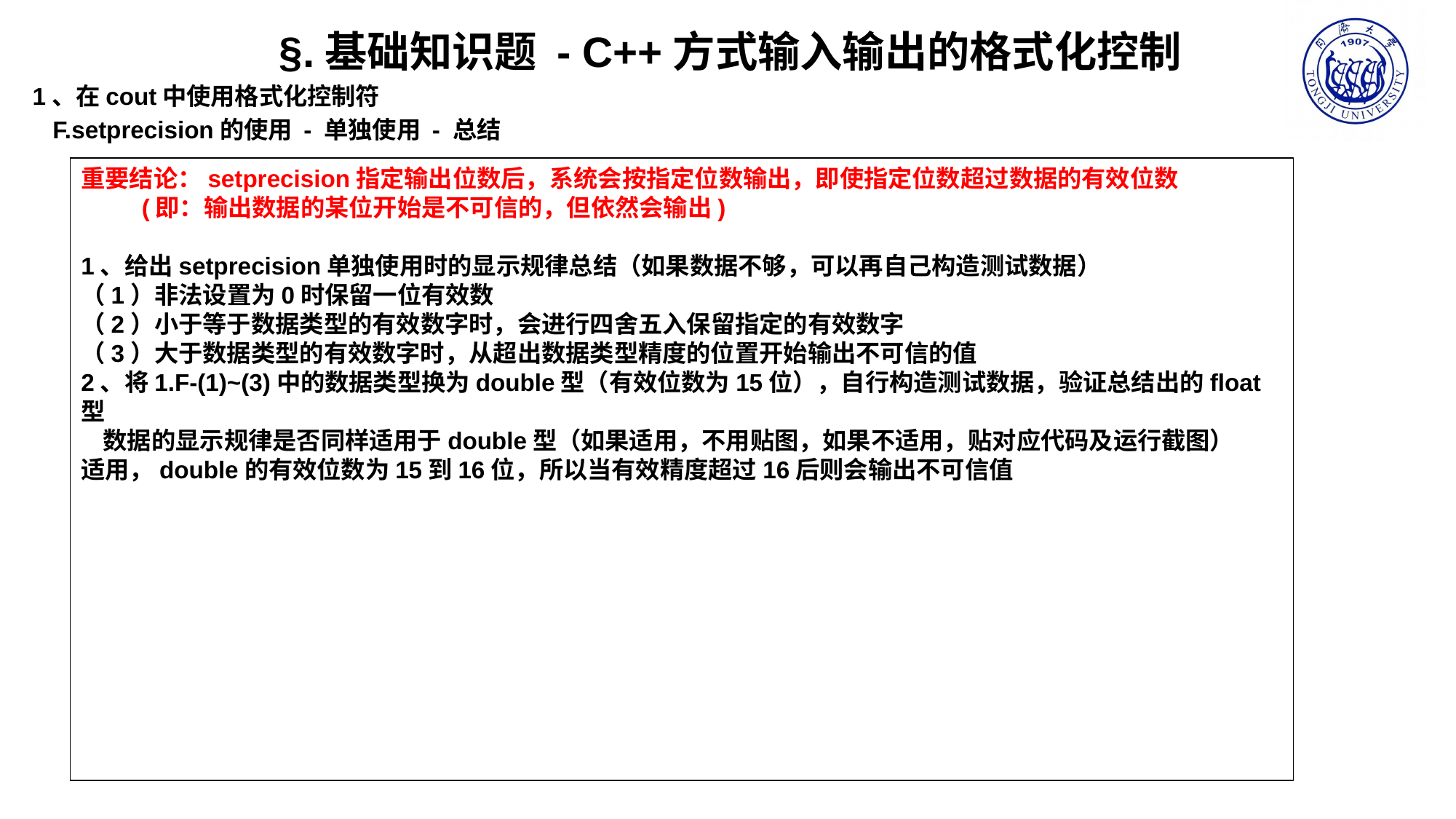

§.基础知识题 - C++方式输入输出的格式化控制
1、在cout中使用格式化控制符
   F.setprecision的使用 - 单独使用 - 总结
重要结论：setprecision指定输出位数后，系统会按指定位数输出，即使指定位数超过数据的有效位数
         (即：输出数据的某位开始是不可信的，但依然会输出)

1、给出setprecision单独使用时的显示规律总结（如果数据不够，可以再自己构造测试数据）
（1）非法设置为0时保留一位有效数
（2）小于等于数据类型的有效数字时，会进行四舍五入保留指定的有效数字
（3）大于数据类型的有效数字时，从超出数据类型精度的位置开始输出不可信的值
2、将1.F-(1)~(3)中的数据类型换为double型（有效位数为15位），自行构造测试数据，验证总结出的float型
   数据的显示规律是否同样适用于double型（如果适用，不用贴图，如果不适用，贴对应代码及运行截图）
适用，double的有效位数为15到16位，所以当有效精度超过16后则会输出不可信值